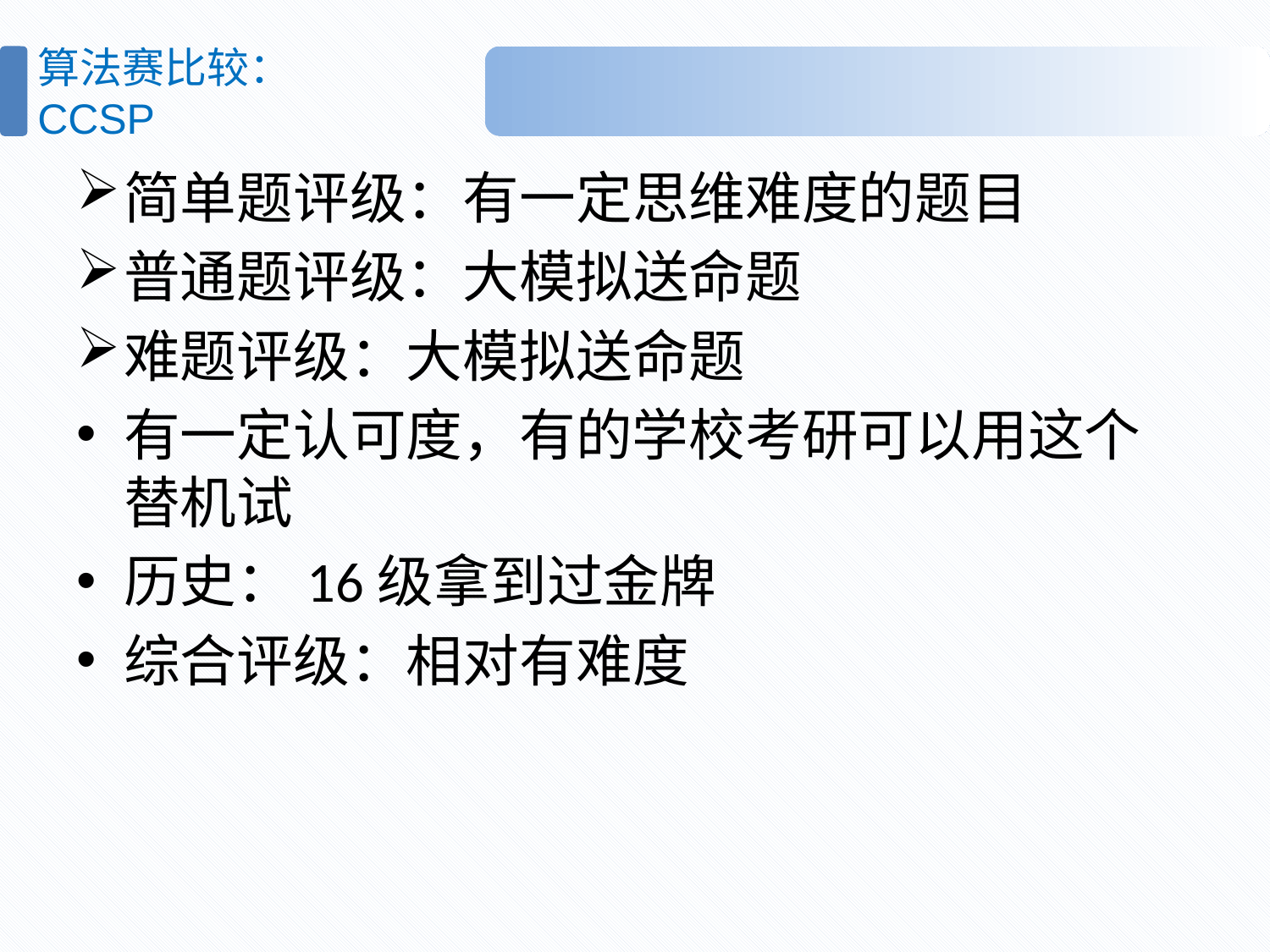

# 算法赛比较： CCSP
简单题评级：有一定思维难度的题目
普通题评级：大模拟送命题
难题评级：大模拟送命题
有一定认可度，有的学校考研可以用这个替机试
历史：16级拿到过金牌
综合评级：相对有难度